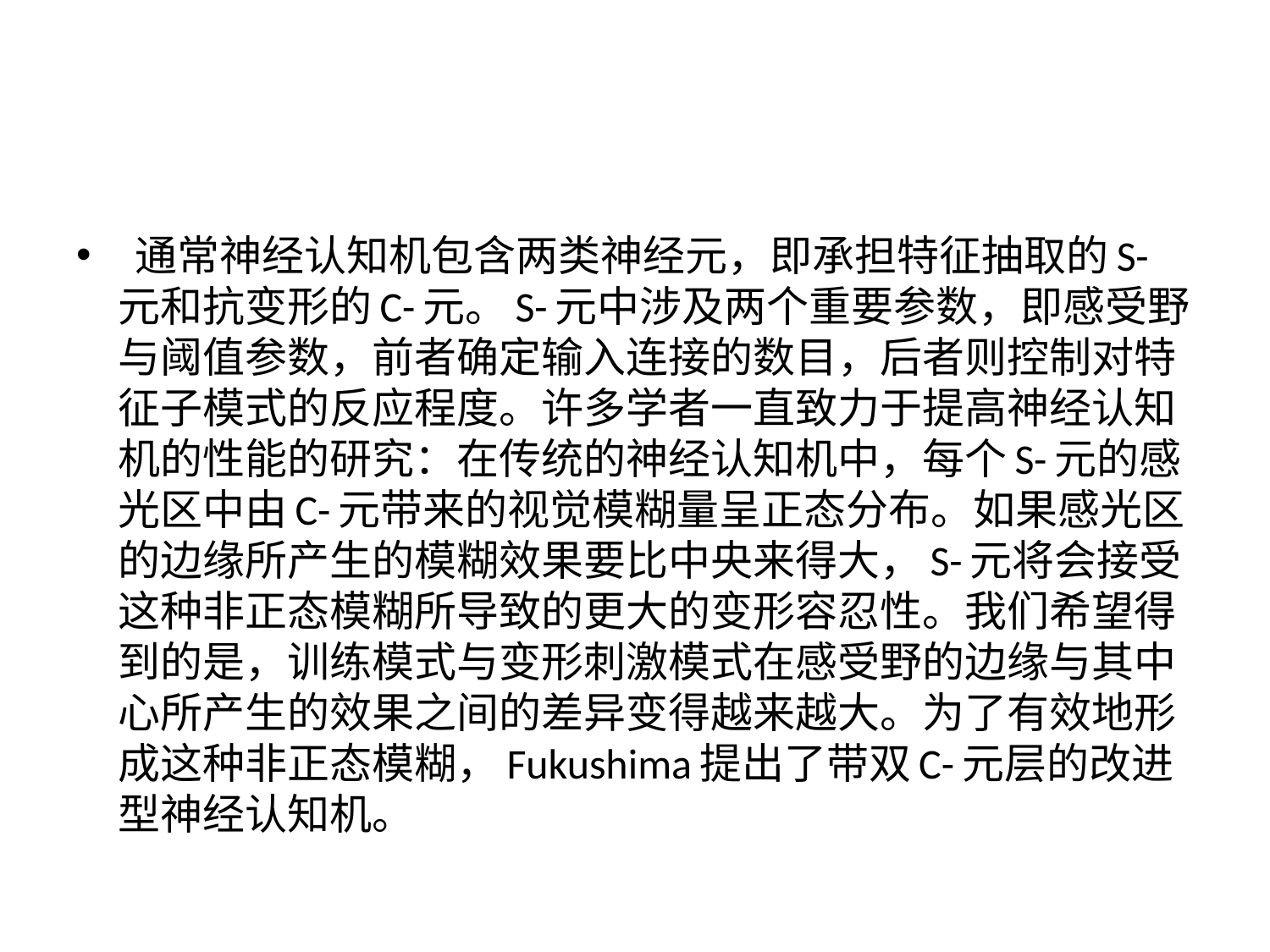

#
 通常神经认知机包含两类神经元，即承担特征抽取的S-元和抗变形的C-元。S-元中涉及两个重要参数，即感受野与阈值参数，前者确定输入连接的数目，后者则控制对特征子模式的反应程度。许多学者一直致力于提高神经认知机的性能的研究：在传统的神经认知机中，每个S-元的感光区中由C-元带来的视觉模糊量呈正态分布。如果感光区的边缘所产生的模糊效果要比中央来得大，S-元将会接受这种非正态模糊所导致的更大的变形容忍性。我们希望得到的是，训练模式与变形刺激模式在感受野的边缘与其中心所产生的效果之间的差异变得越来越大。为了有效地形成这种非正态模糊，Fukushima提出了带双C-元层的改进型神经认知机。